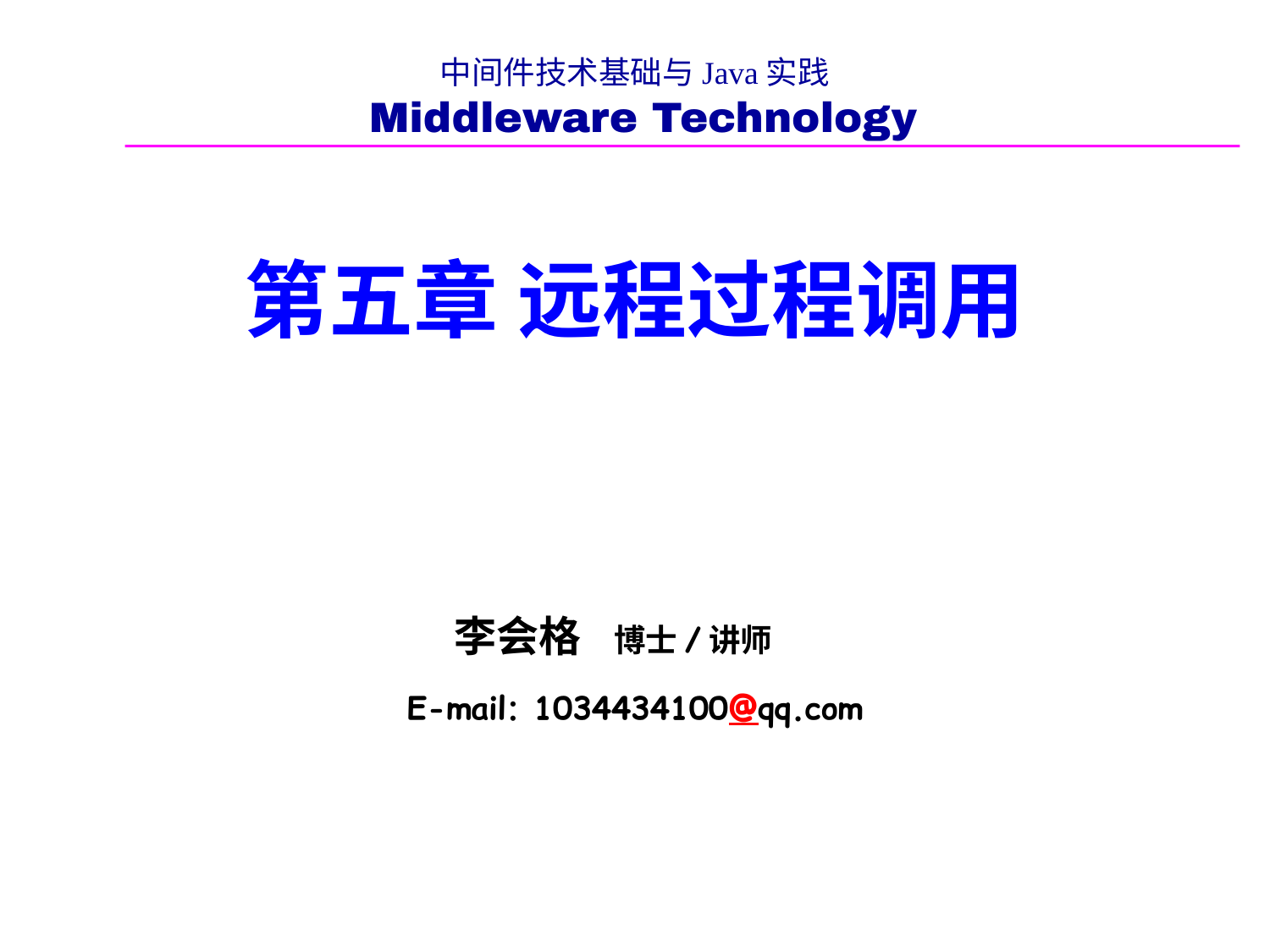

中间件技术基础与Java实践
 Middleware Technology
# 第五章 远程过程调用

李会格  博士/讲师
E-mail: 1034434100@qq.com

1